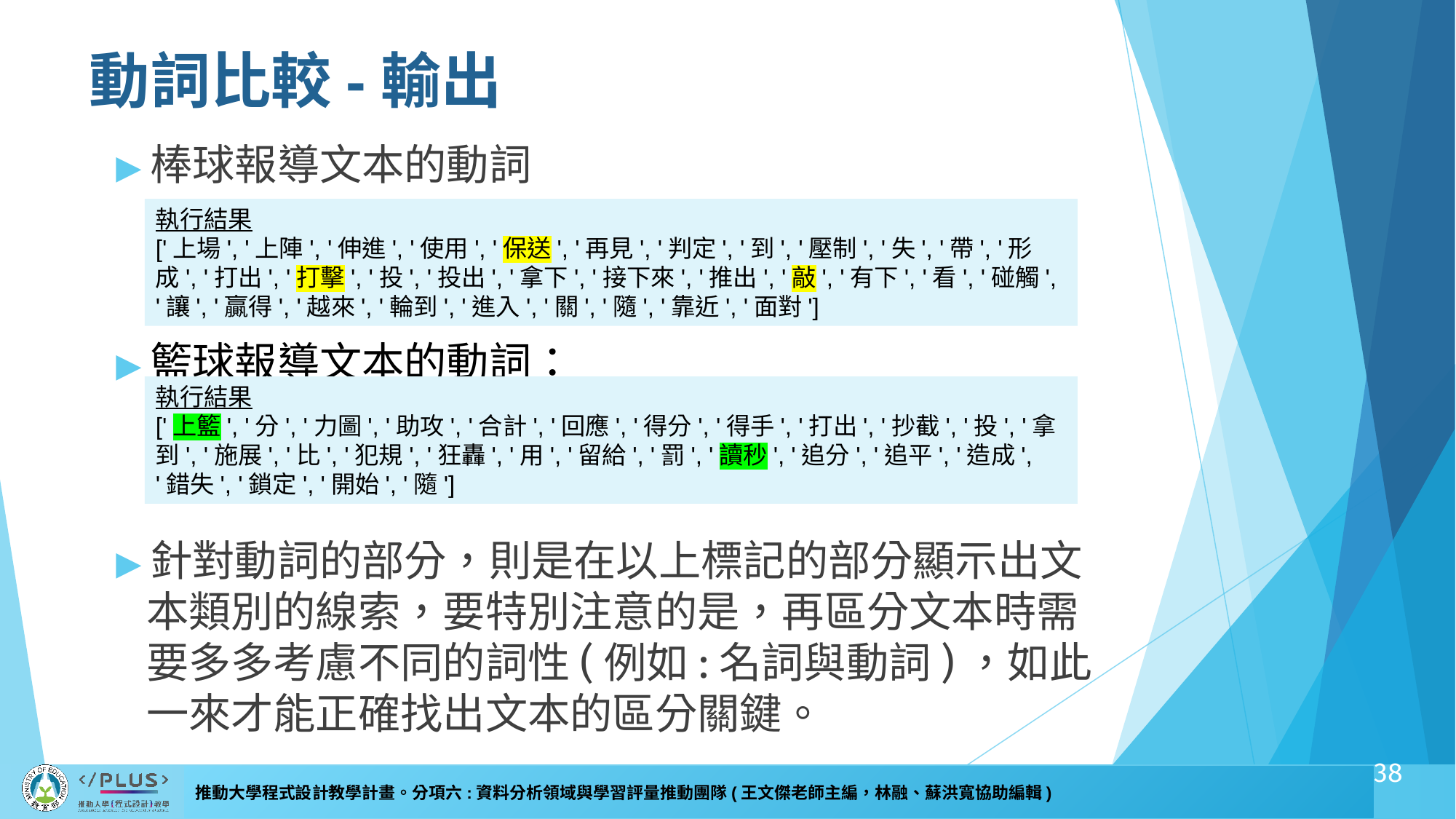

# 動詞比較-輸出
棒球報導文本的動詞

籃球報導文本的動詞：

針對動詞的部分，則是在以上標記的部分顯示出文本類別的線索，要特別注意的是，再區分文本時需要多多考慮不同的詞性(例如:名詞與動詞)，如此一來才能正確找出文本的區分關鍵。
執行結果
['上場', '上陣', '伸進', '使用', '保送', '再見', '判定', '到', '壓制', '失', '帶', '形成', '打出', '打擊', '投', '投出', '拿下', '接下來', '推出', '敲', '有下', '看', '碰觸', '讓', '贏得', '越來', '輪到', '進入', '關', '隨', '靠近', '面對']
執行結果
['上籃', '分', '力圖', '助攻', '合計', '回應', '得分', '得手', '打出', '抄截', '投', '拿到', '施展', '比', '犯規', '狂轟', '用', '留給', '罰', '讀秒', '追分', '追平', '造成', '錯失', '鎖定', '開始', '隨']
38
推動大學程式設計教學計畫。分項六:資料分析領域與學習評量推動團隊(王文傑老師主編，林融、蘇洪寬協助編輯)